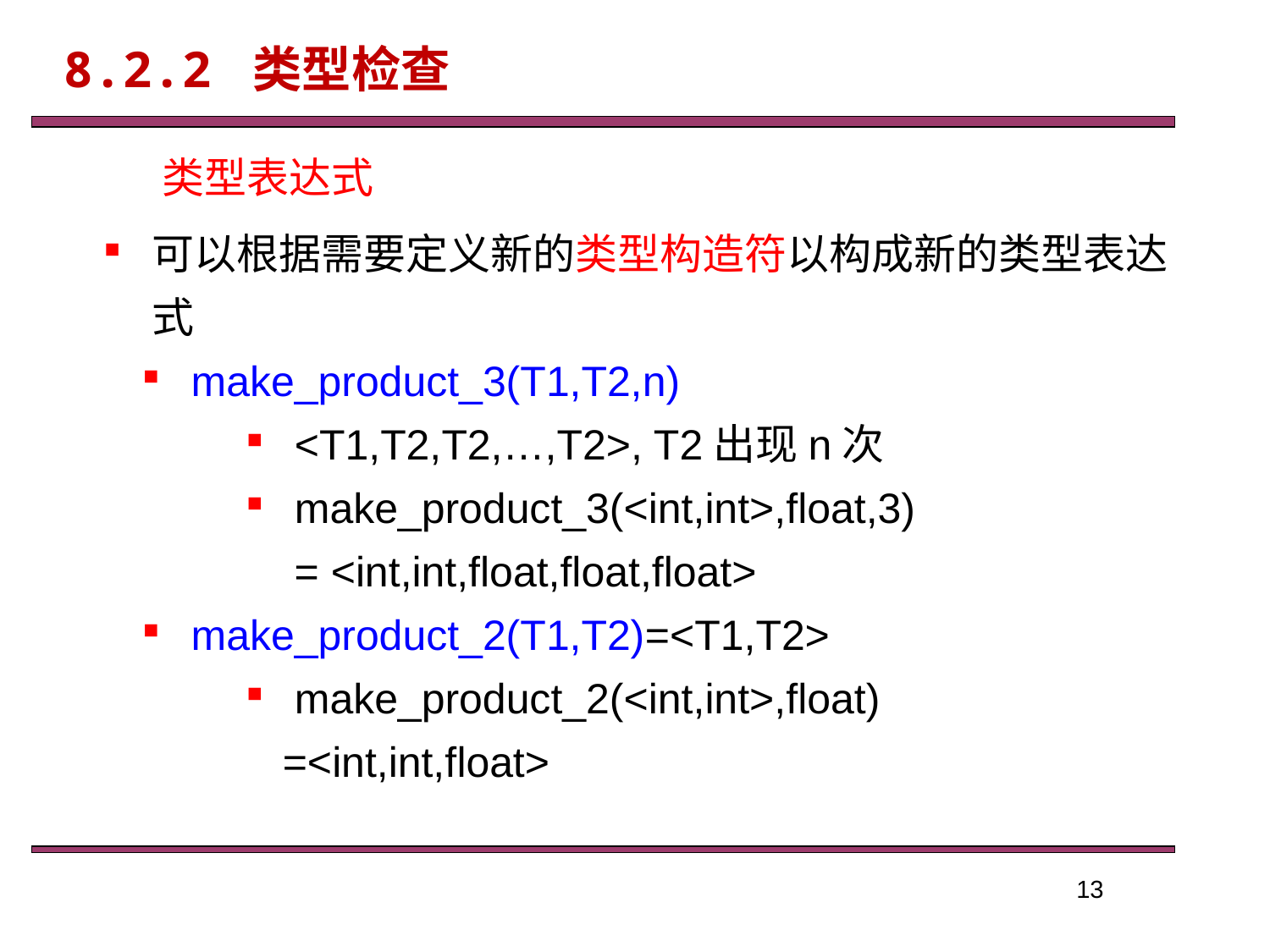

8.2.2 类型检查
类型表达式
可以根据需要定义新的类型构造符以构成新的类型表达式
make_product_3(T1,T2,n)
<T1,T2,T2,…,T2>, T2出现n次
make_product_3(<int,int>,float,3)
    = <int,int,float,float,float>
make_product_2(T1,T2)=<T1,T2>
make_product_2(<int,int>,float)
   =<int,int,float>

13